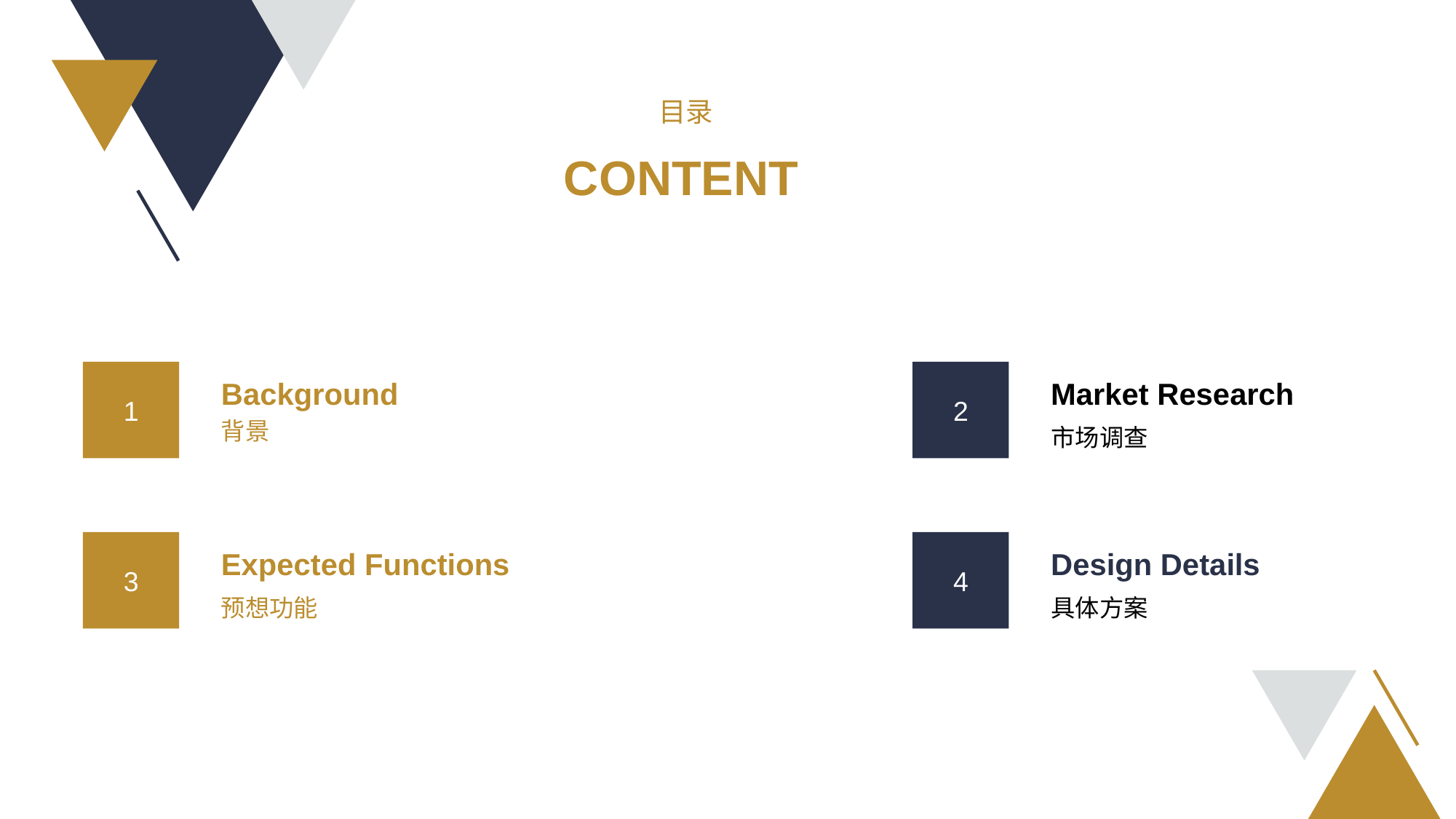

目录
CONTENT
1
2
Background
Market Research
背景
市场调查

3
4
Design Details
Expected Functions
具体方案
预想功能